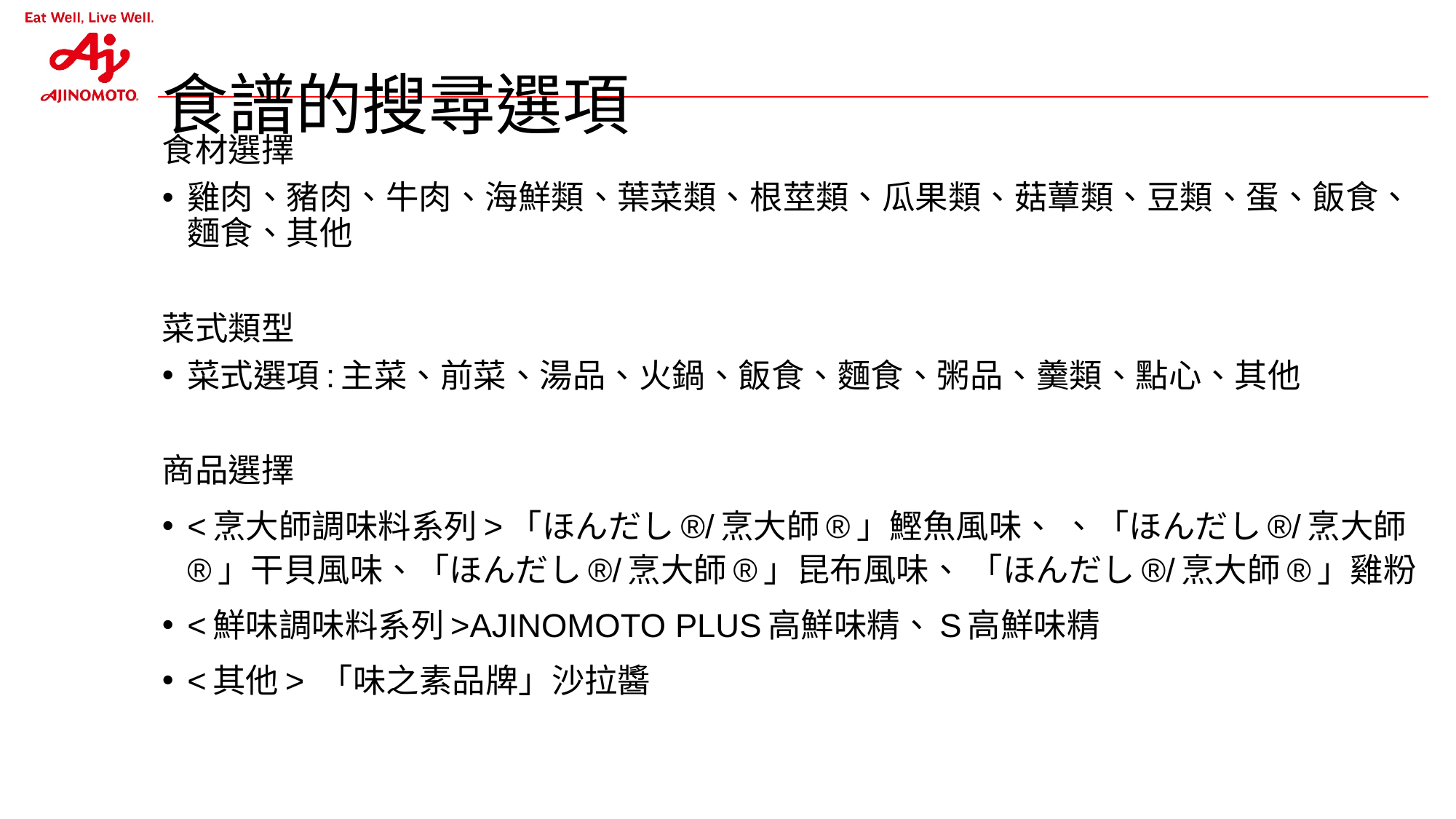

# 食譜的搜尋選項
食材選擇
雞肉、豬肉、牛肉、海鮮類、葉菜類、根莖類、瓜果類、菇蕈類、豆類、蛋、飯食、麵食、其他

菜式類型
菜式選項:主菜、前菜、湯品、火鍋、飯食、麵食、粥品、羹類、點心、其他

商品選擇
<烹大師調味料系列>「ほんだし®/烹大師®」鰹魚風味、 、「ほんだし®/烹大師®」干貝風味、「ほんだし®/烹大師®」昆布風味、 「ほんだし®/烹大師®」雞粉
<鮮味調味料系列>AJINOMOTO PLUS高鮮味精、S高鮮味精
<其他> 「味之素品牌」沙拉醬